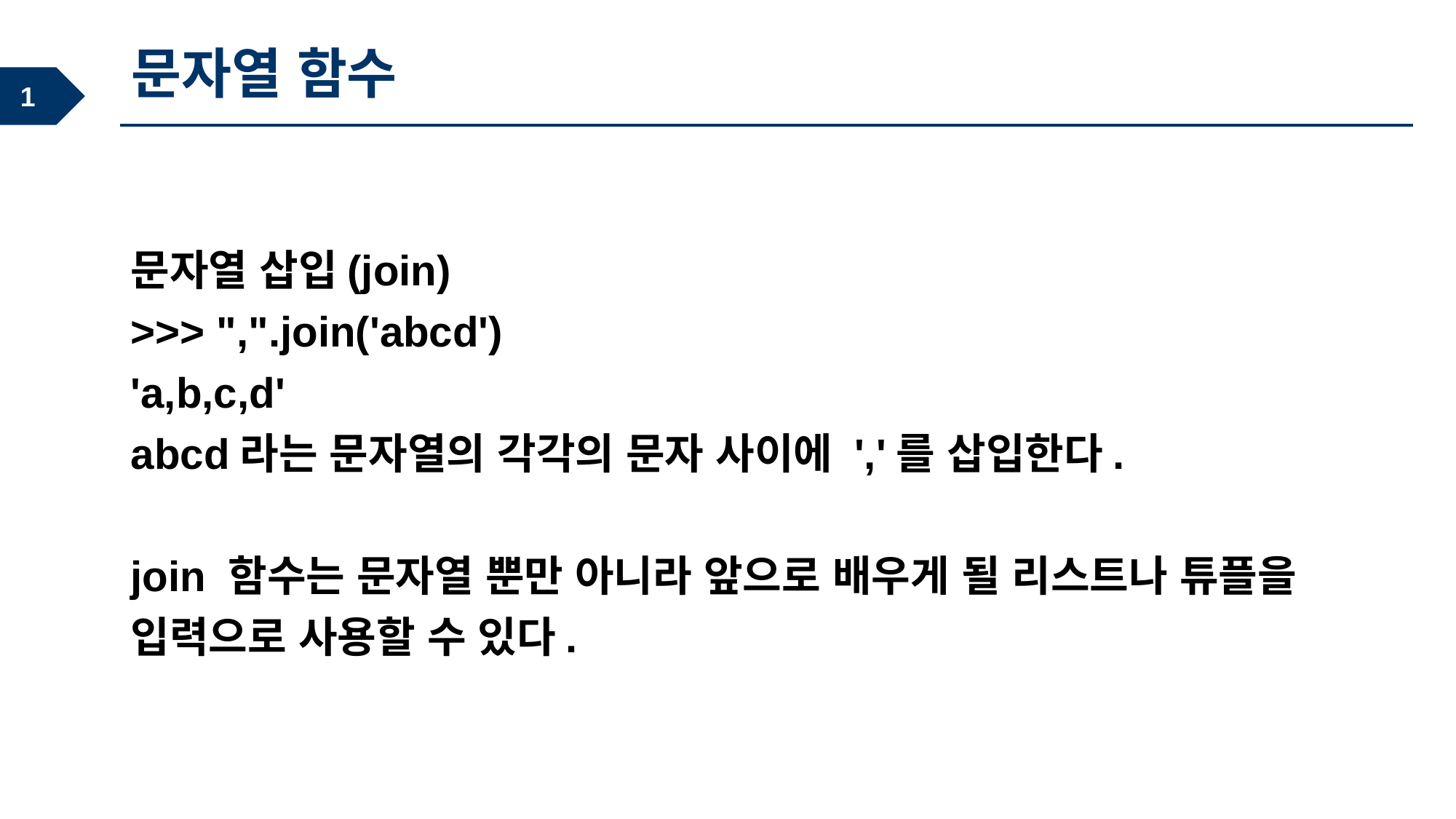

문자열 함수
문자열 삽입(join)
>>> ",".join('abcd')
'a,b,c,d'
abcd라는 문자열의 각각의 문자 사이에 ','를 삽입한다.

join 함수는 문자열 뿐만 아니라 앞으로 배우게 될 리스트나 튜플을 입력으로 사용할 수 있다.